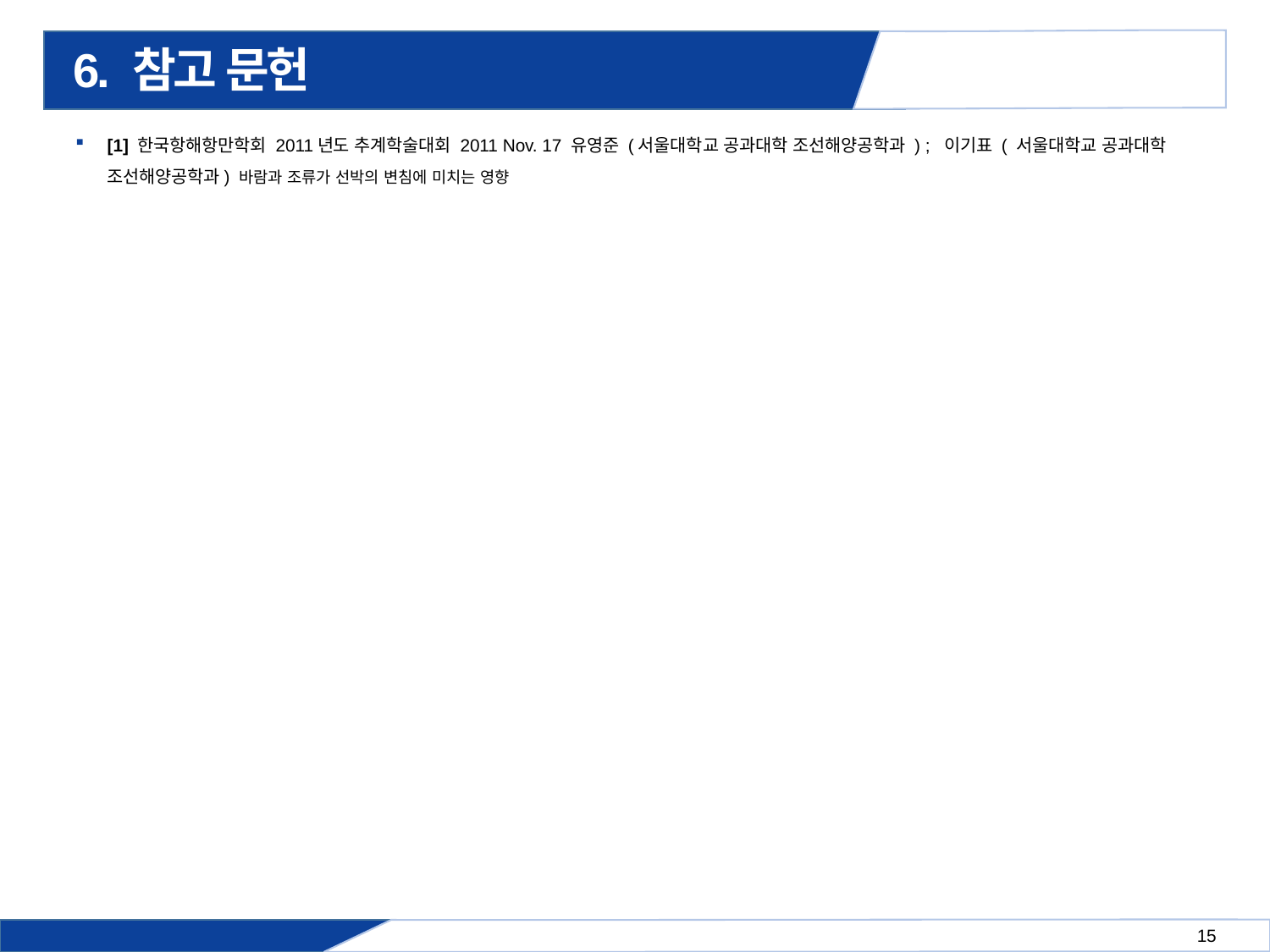

# 6. 참고 문헌
[1] 한국항해항만학회 2011년도 추계학술대회 2011 Nov. 17 유영준 (서울대학교 공과대학 조선해양공학과 ) ;  이기표 ( 서울대학교 공과대학 조선해양공학과) 바람과 조류가 선박의 변침에 미치는 영향

15